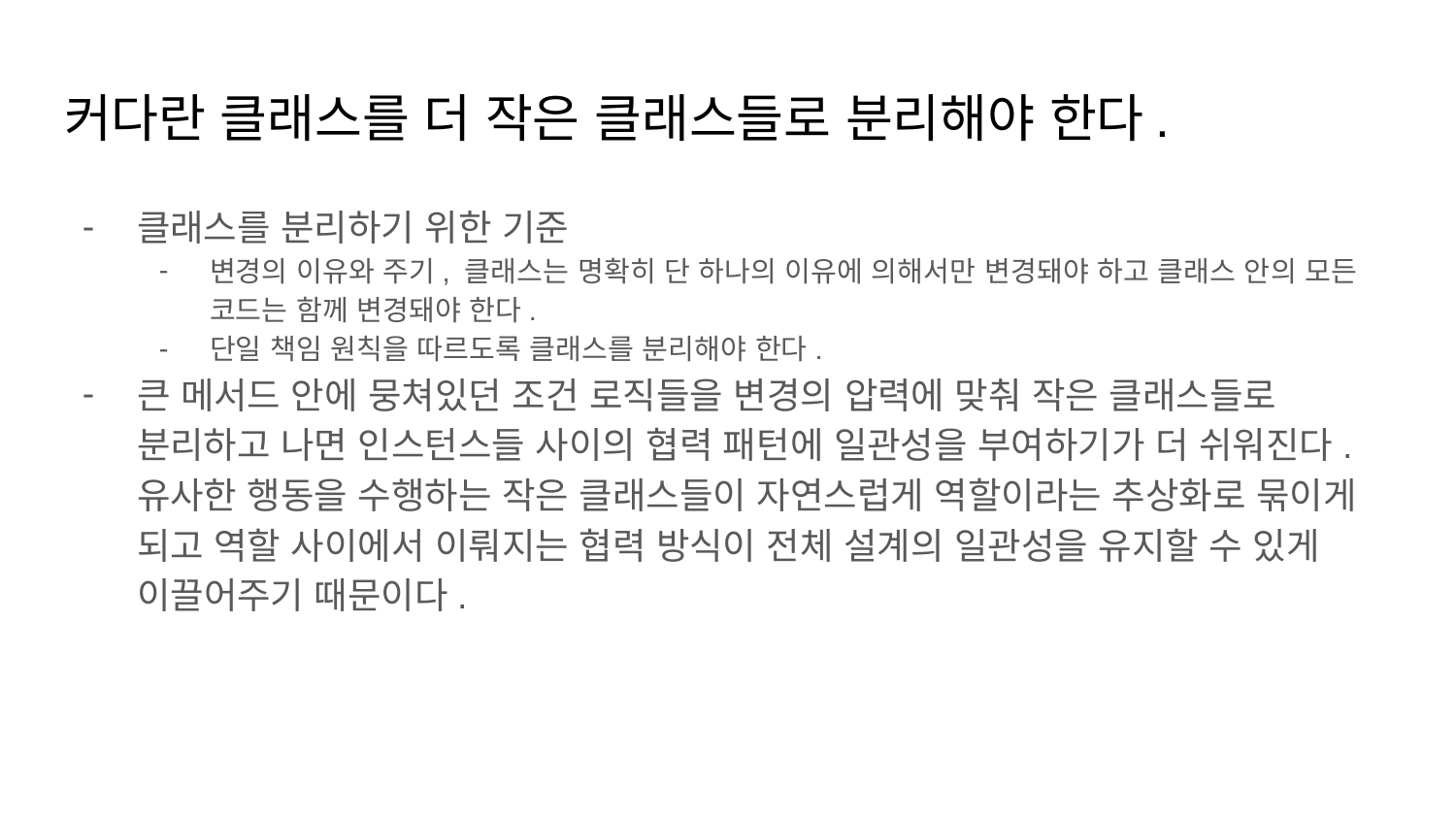

# 커다란 클래스를 더 작은 클래스들로 분리해야 한다.
클래스를 분리하기 위한 기준
변경의 이유와 주기, 클래스는 명확히 단 하나의 이유에 의해서만 변경돼야 하고 클래스 안의 모든 코드는 함께 변경돼야 한다.
단일 책임 원칙을 따르도록 클래스를 분리해야 한다.
큰 메서드 안에 뭉쳐있던 조건 로직들을 변경의 압력에 맞춰 작은 클래스들로 분리하고 나면 인스턴스들 사이의 협력 패턴에 일관성을 부여하기가 더 쉬워진다. 유사한 행동을 수행하는 작은 클래스들이 자연스럽게 역할이라는 추상화로 묶이게 되고 역할 사이에서 이뤄지는 협력 방식이 전체 설계의 일관성을 유지할 수 있게 이끌어주기 때문이다.